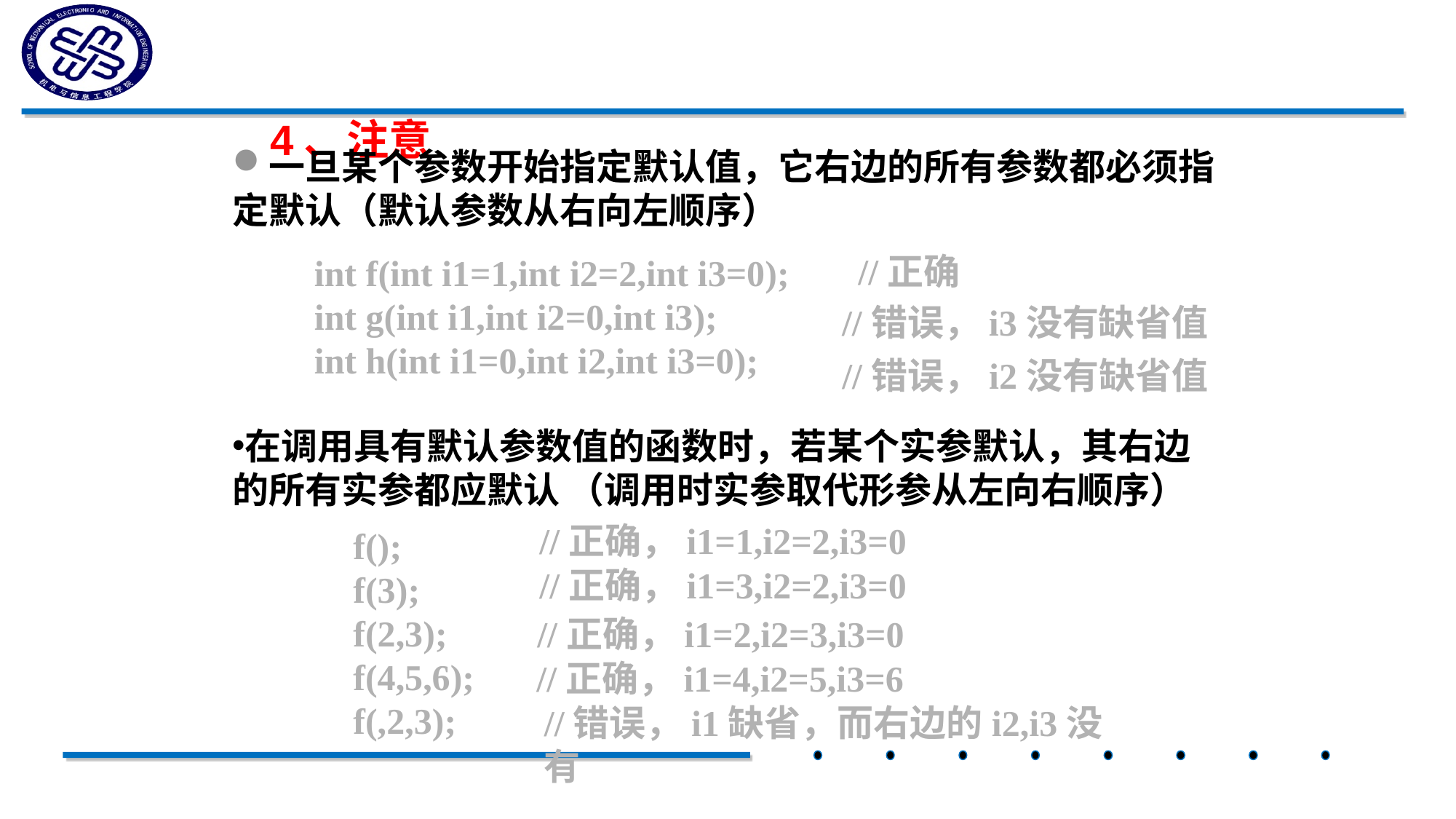

#
4、注意
一旦某个参数开始指定默认值，它右边的所有参数都必须指定默认（默认参数从右向左顺序）
//正确
int f(int i1=1,int i2=2,int i3=0);
int g(int i1,int i2=0,int i3);
int h(int i1=0,int i2,int i3=0);
//错误，i3没有缺省值
//错误，i2没有缺省值
在调用具有默认参数值的函数时，若某个实参默认，其右边的所有实参都应默认 （调用时实参取代形参从左向右顺序）
//正确，i1=1,i2=2,i3=0
f();
f(3);
f(2,3);
f(4,5,6);
f(,2,3);
//正确，i1=3,i2=2,i3=0
//正确，i1=2,i2=3,i3=0
	//正确，i1=4,i2=5,i3=6
//错误，i1缺省，而右边的i2,i3没有